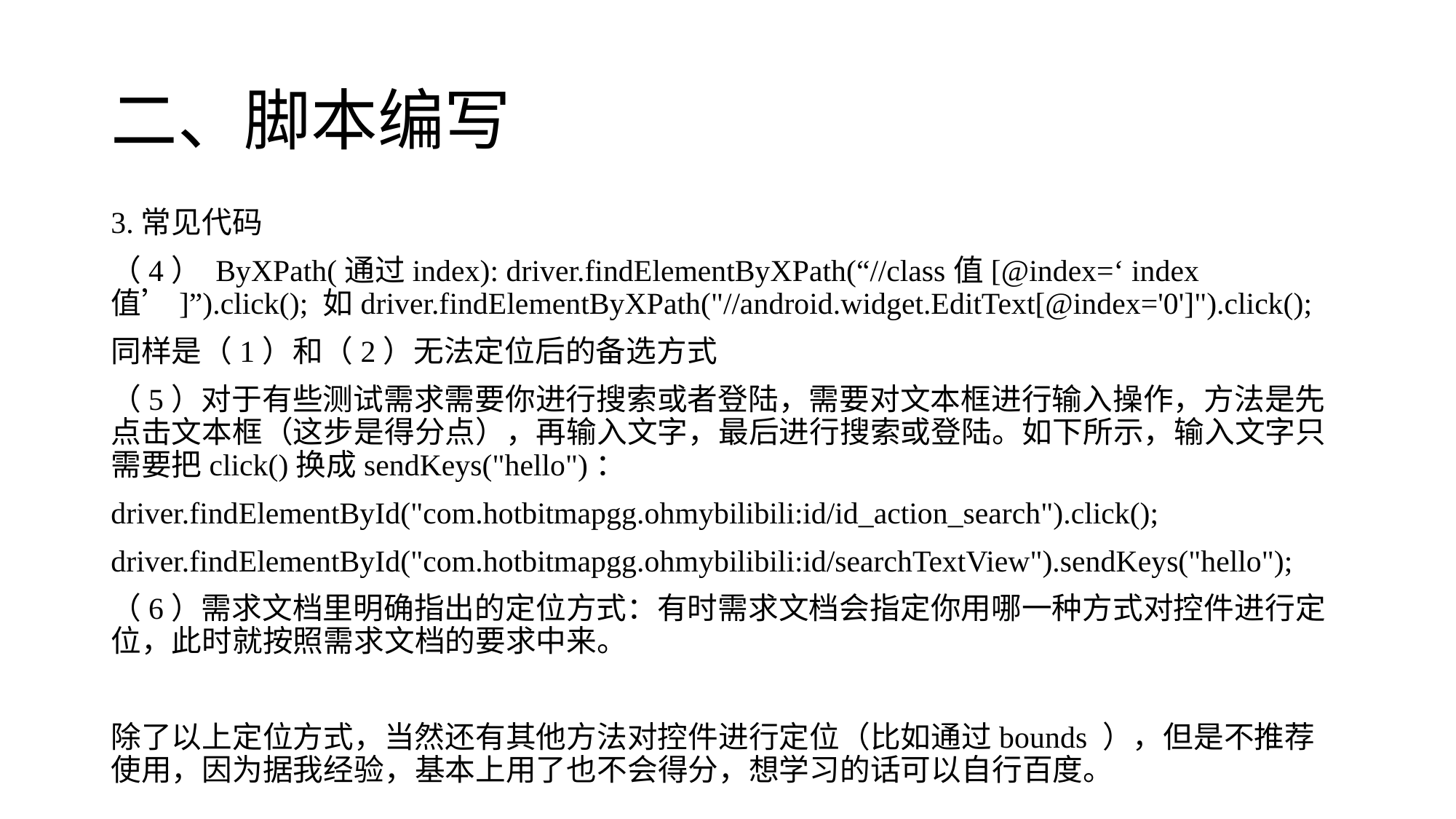

# 二、脚本编写
3.常见代码
（4） ByXPath(通过index): driver.findElementByXPath(“//class值[@index=‘ index值’]”).click(); 如driver.findElementByXPath("//android.widget.EditText[@index='0']").click();
同样是（1）和（2）无法定位后的备选方式
（5）对于有些测试需求需要你进行搜索或者登陆，需要对文本框进行输入操作，方法是先点击文本框（这步是得分点），再输入文字，最后进行搜索或登陆。如下所示，输入文字只需要把click()换成sendKeys("hello")：
driver.findElementById("com.hotbitmapgg.ohmybilibili:id/id_action_search").click();
driver.findElementById("com.hotbitmapgg.ohmybilibili:id/searchTextView").sendKeys("hello");
（6）需求文档里明确指出的定位方式：有时需求文档会指定你用哪一种方式对控件进行定位，此时就按照需求文档的要求中来。

除了以上定位方式，当然还有其他方法对控件进行定位（比如通过bounds ），但是不推荐使用，因为据我经验，基本上用了也不会得分，想学习的话可以自行百度。